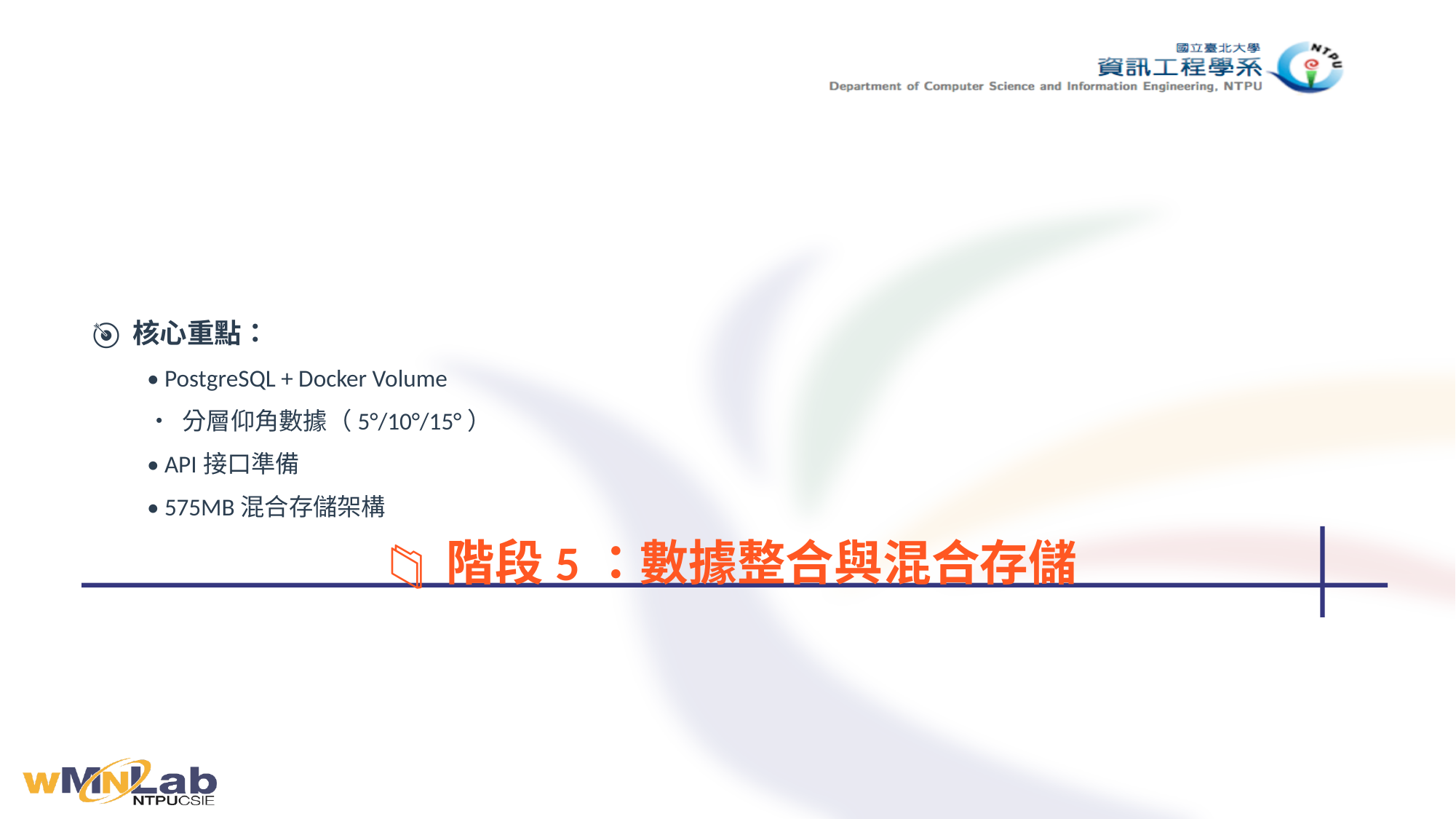

🎯 核心重點：
• PostgreSQL + Docker Volume
• 分層仰角數據（5°/10°/15°）
• API接口準備
• 575MB混合存儲架構
# 📁 階段5：數據整合與混合存儲